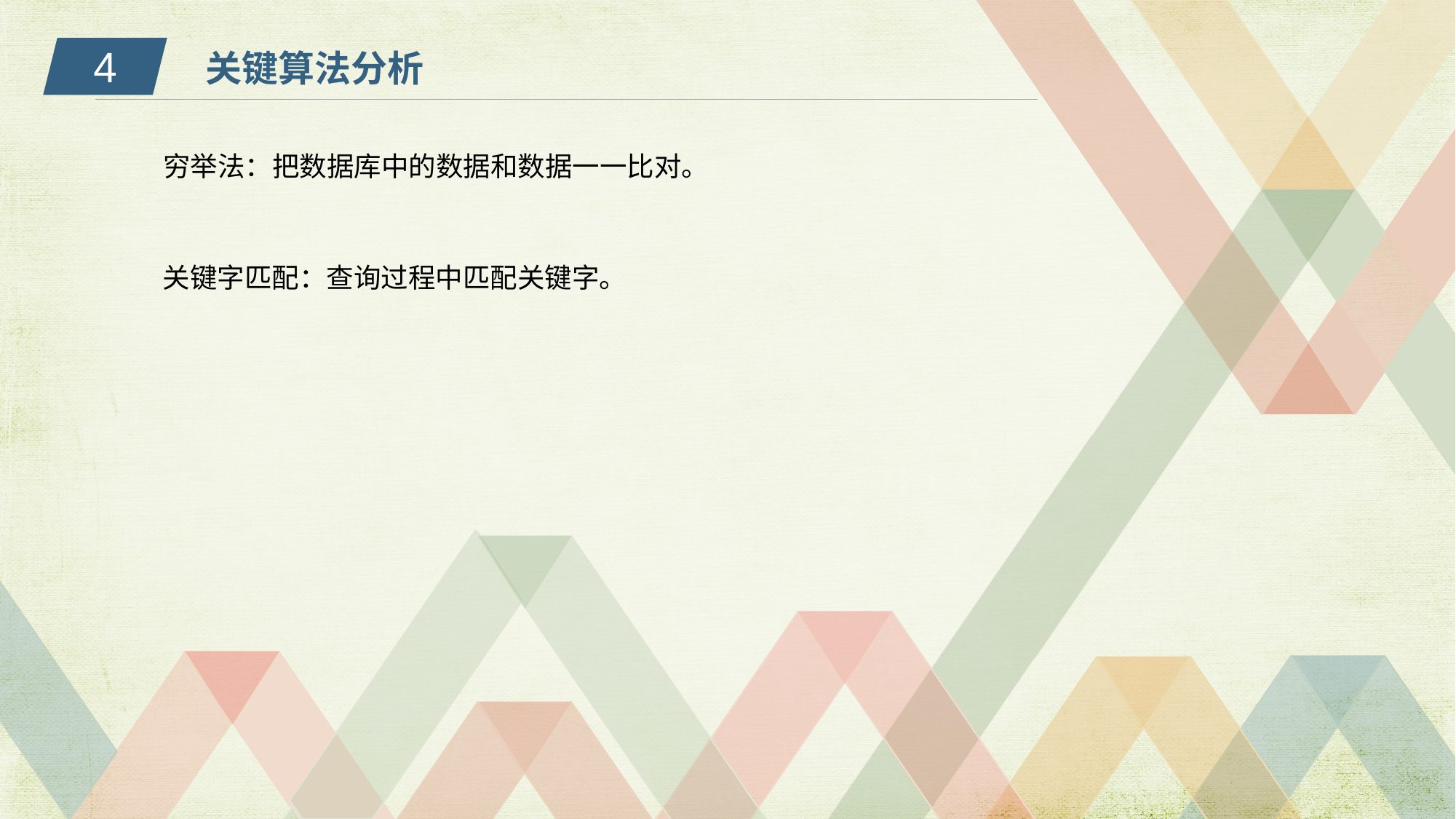

4

关键算法分析

穷举法：把数据库中的数据和数据一一比对。

关键字匹配：查询过程中匹配关键字。